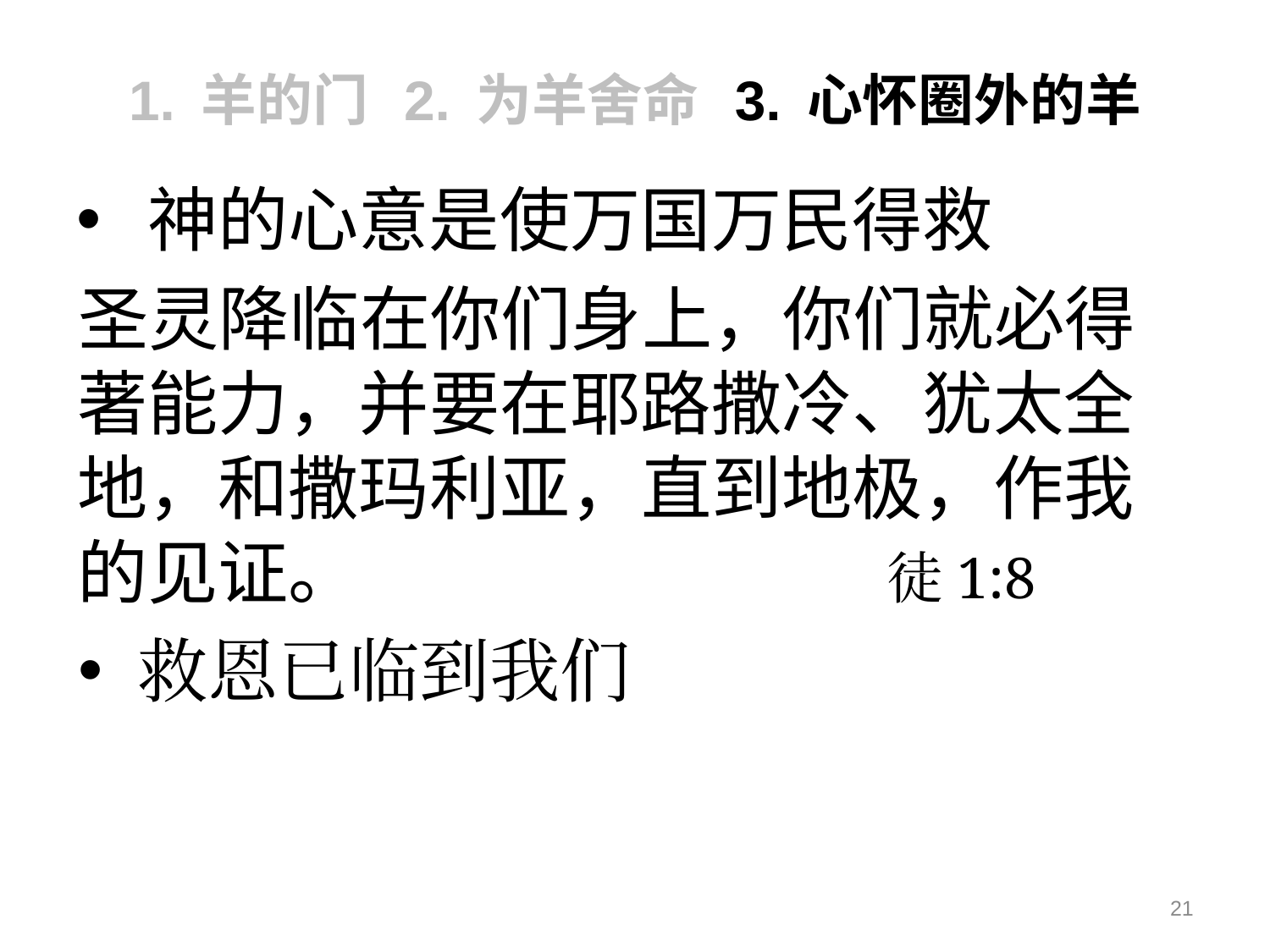

# 1. 羊的门  2. 为羊舍命  3. 心怀圈外的羊
神的心意是使万国万民得救
圣灵降临在你们身上，你们就必得著能力，并要在耶路撒冷、犹太全地，和撒玛利亚，直到地极，作我的见证。  				   徒1:8
 救恩已临到我们
21